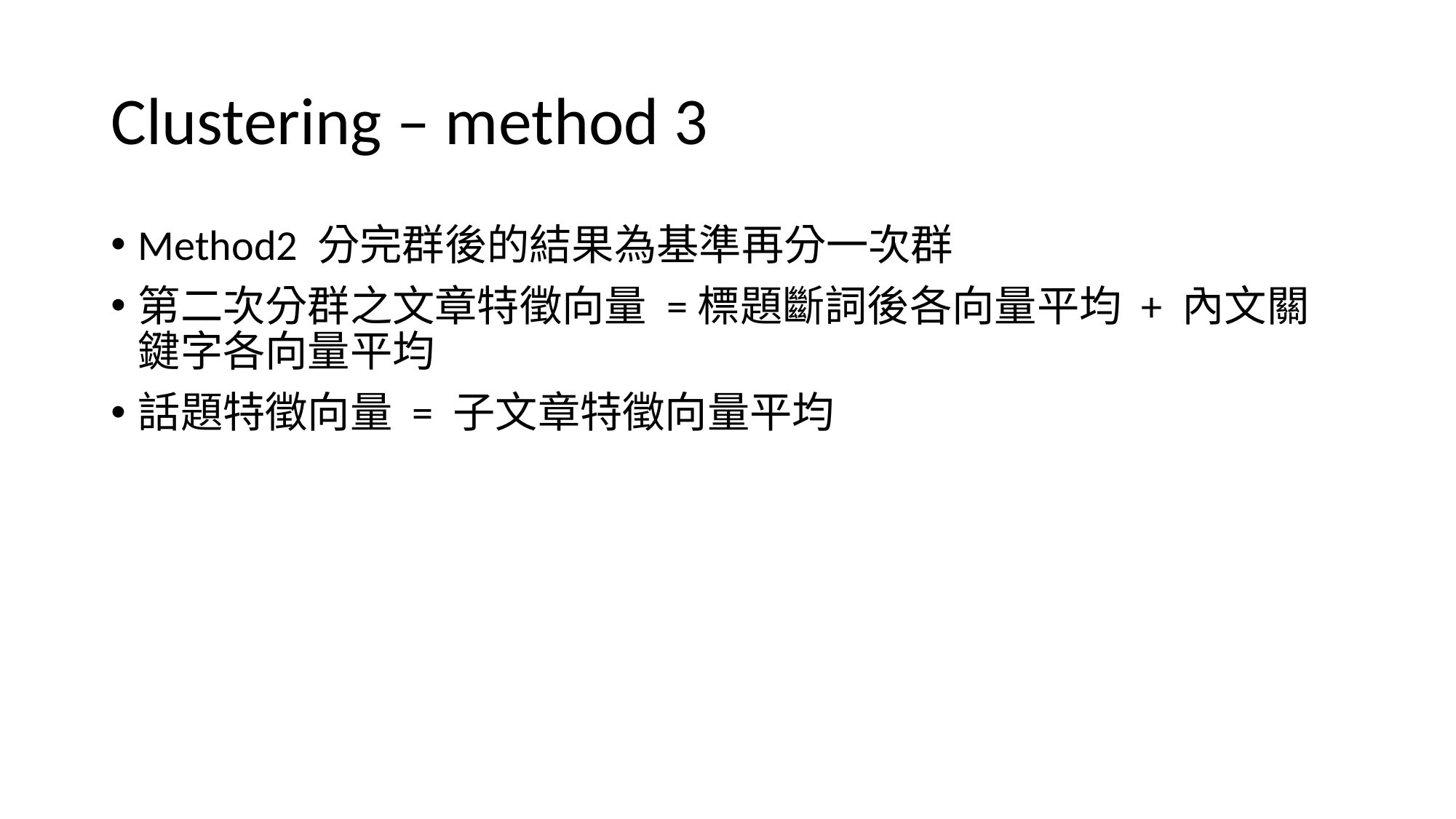

# Clustering – method 3
Method2 分完群後的結果為基準再分一次群
第二次分群之文章特徵向量 =標題斷詞後各向量平均 + 內文關鍵字各向量平均
話題特徵向量 = 子文章特徵向量平均